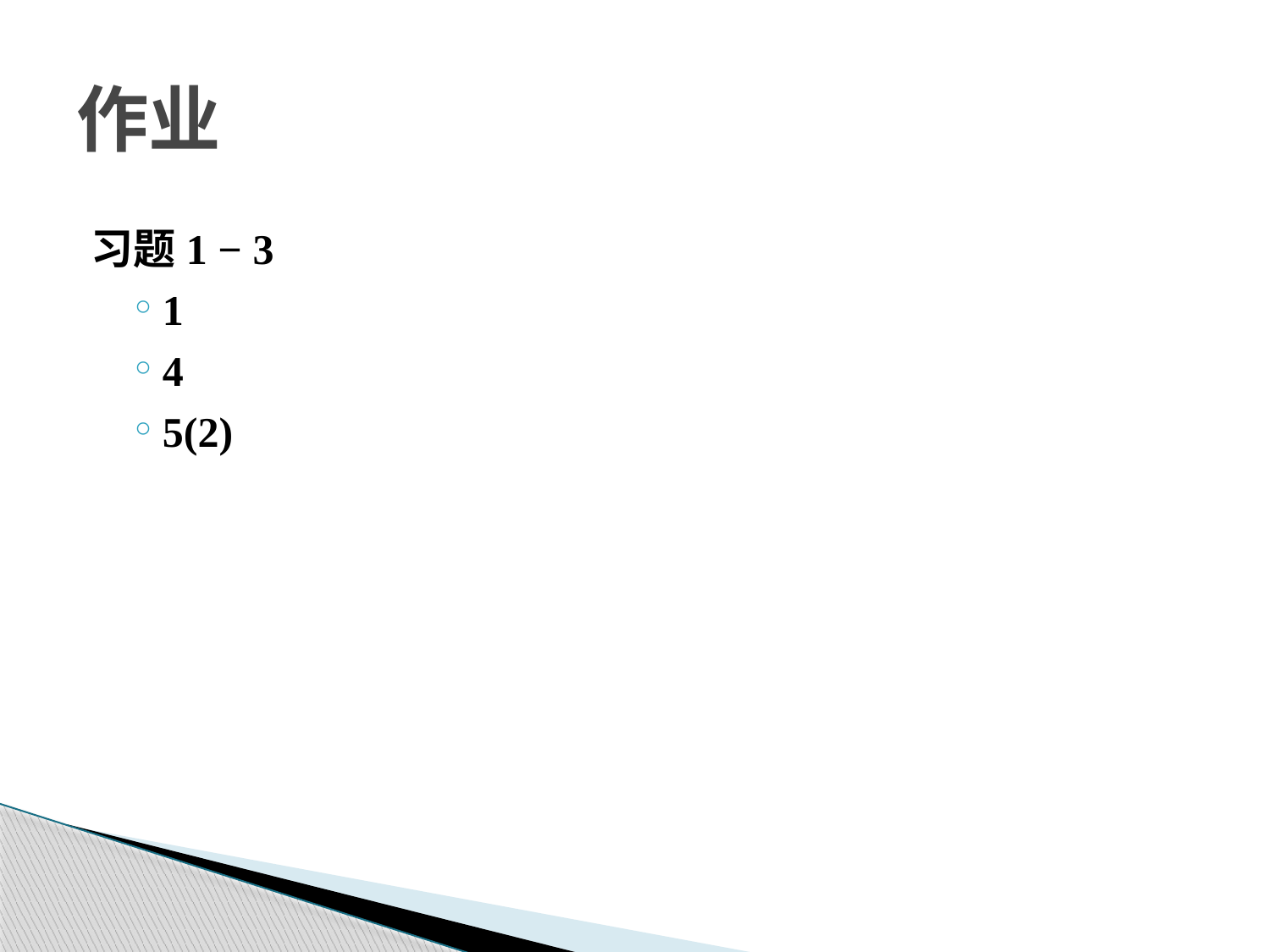

作业
习题1 − 3
1
4
5(2)